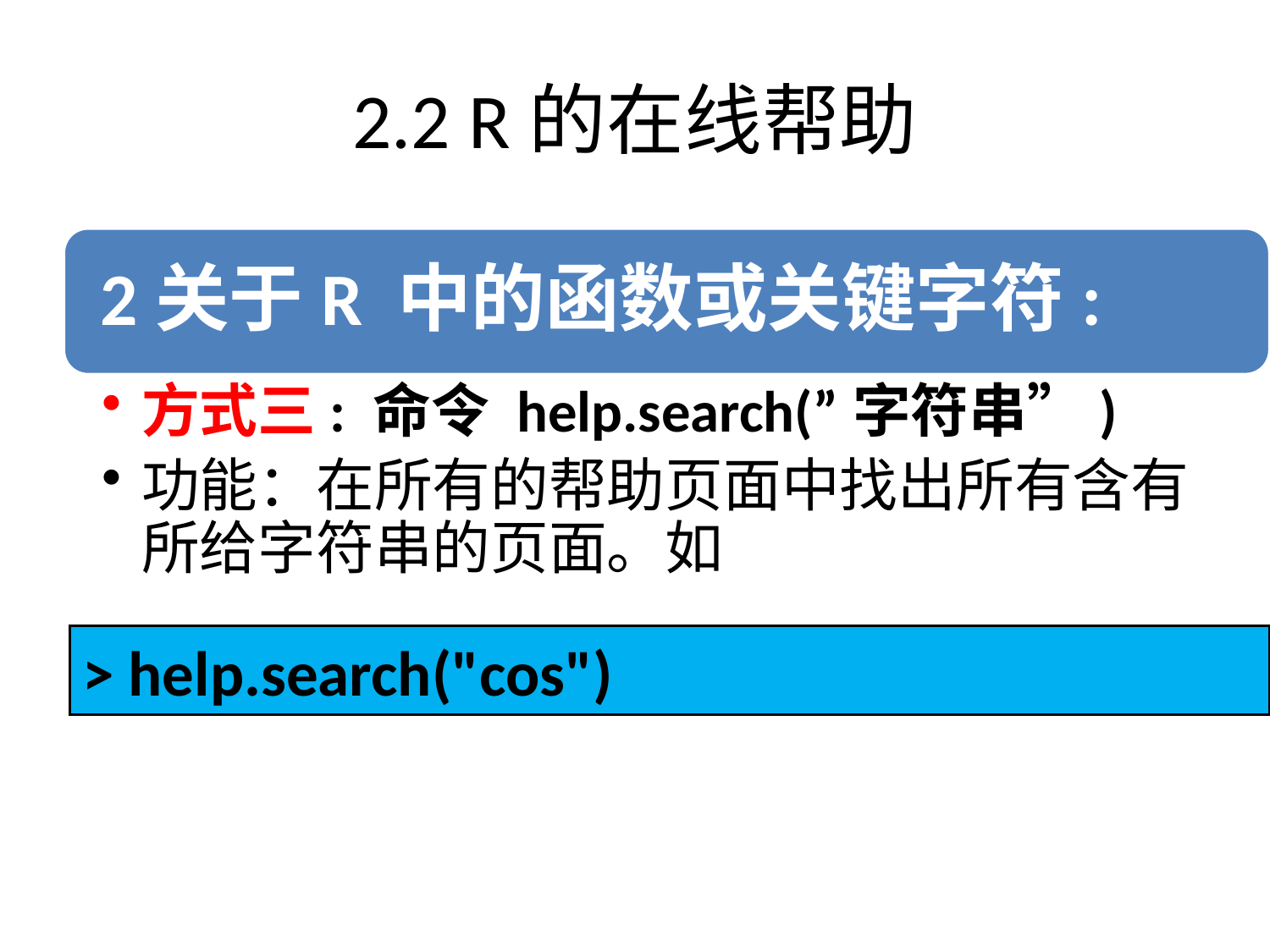

# 2.2 R的在线帮助
2关于R 中的函数或关键字符:
方式三: 命令 help.search(”字符串”)
功能：在所有的帮助页面中找出所有含有所给字符串的页面。如
> help.search("cos")